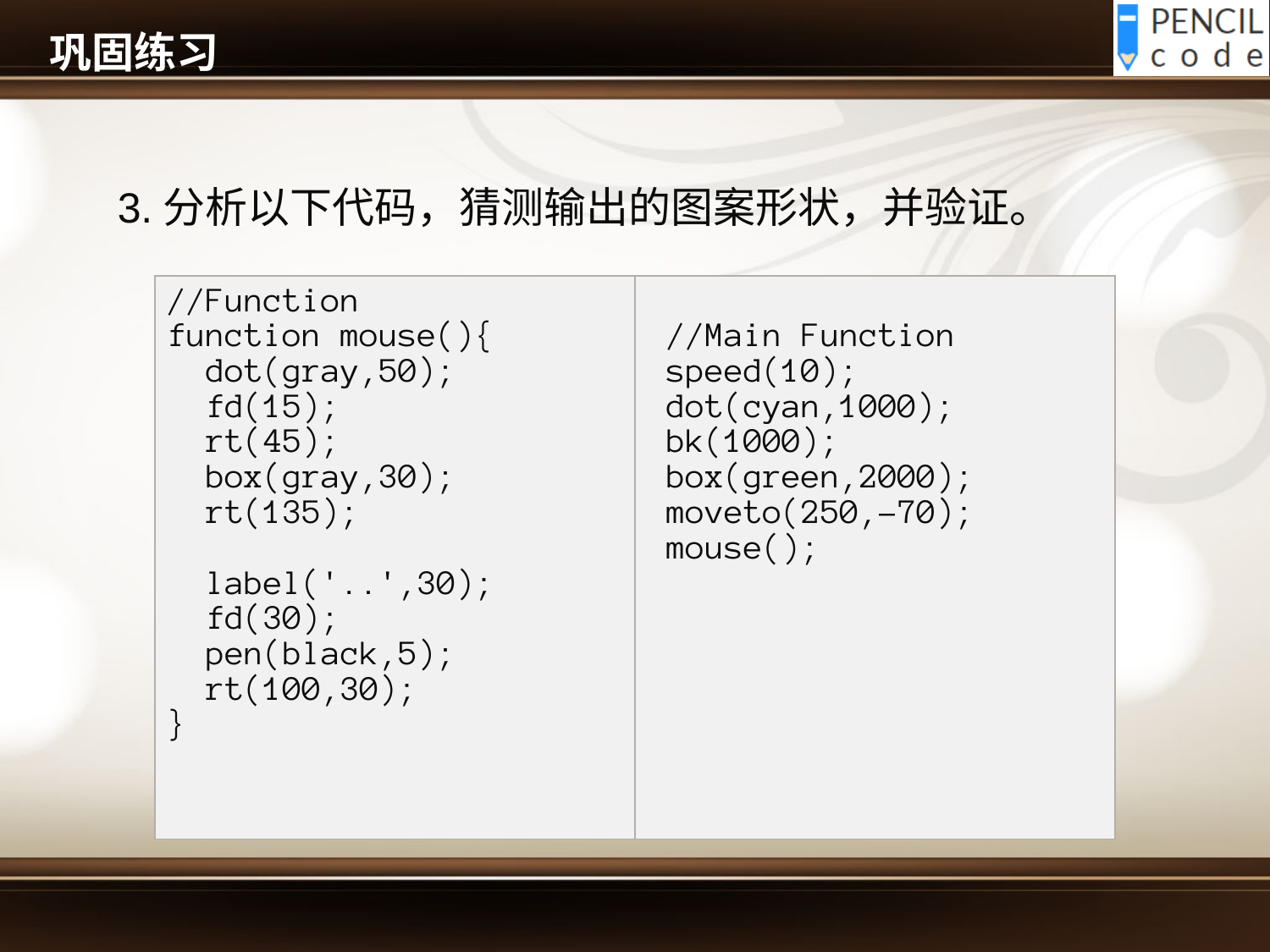

# 巩固练习
3.分析以下代码，猜测输出的图案形状，并验证。
| //Function function mouse(){ dot(gray,50); fd(15); rt(45); box(gray,30); rt(135); label('..',30); fd(30); pen(black,5); rt(100,30); } | //Main Function speed(10); dot(cyan,1000); bk(1000); box(green,2000); moveto(250,-70); mouse(); |
| --- | --- |